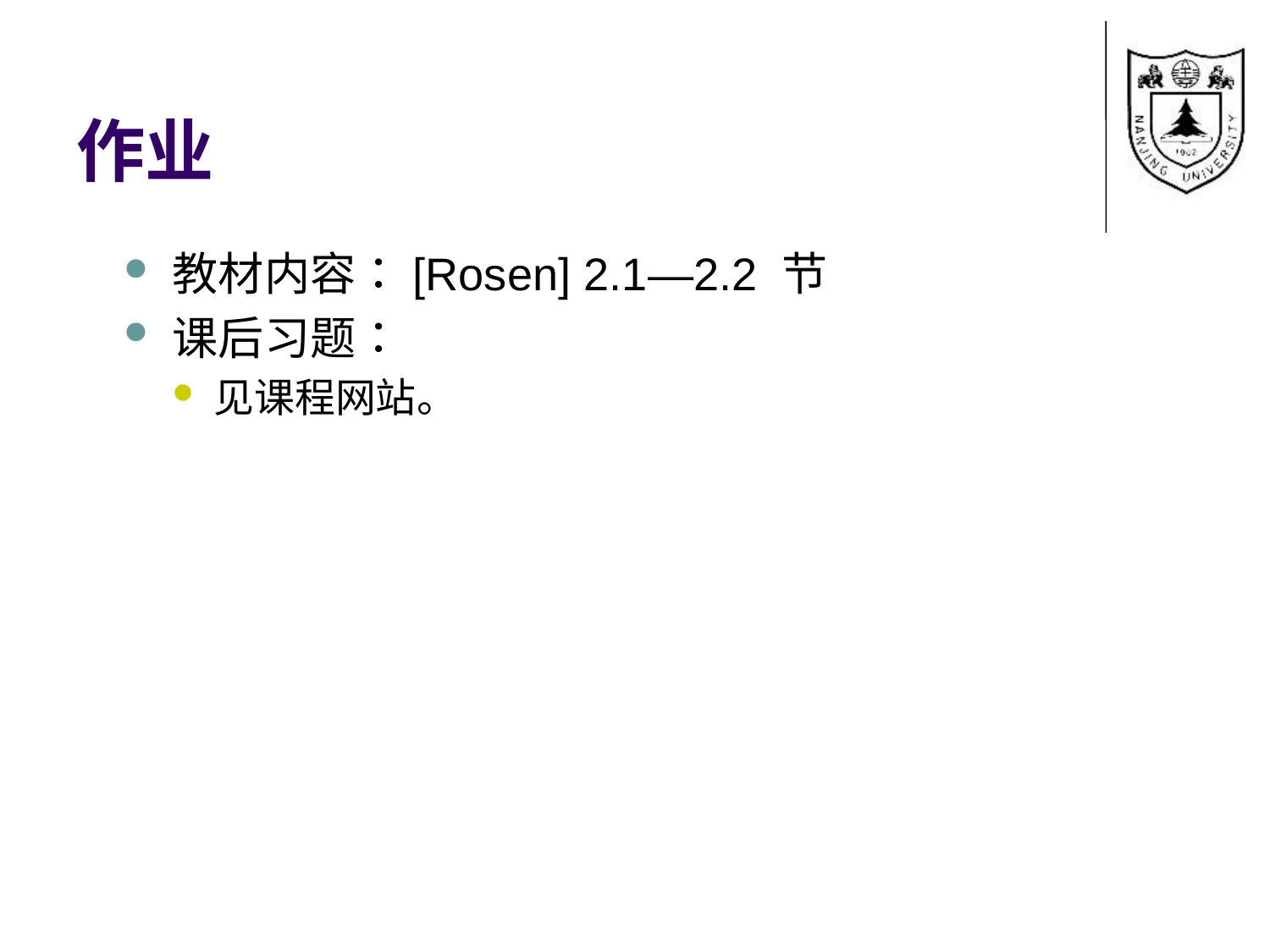

# 作业
教材内容：[Rosen] 2.1—2.2 节
课后习题：
见课程网站。